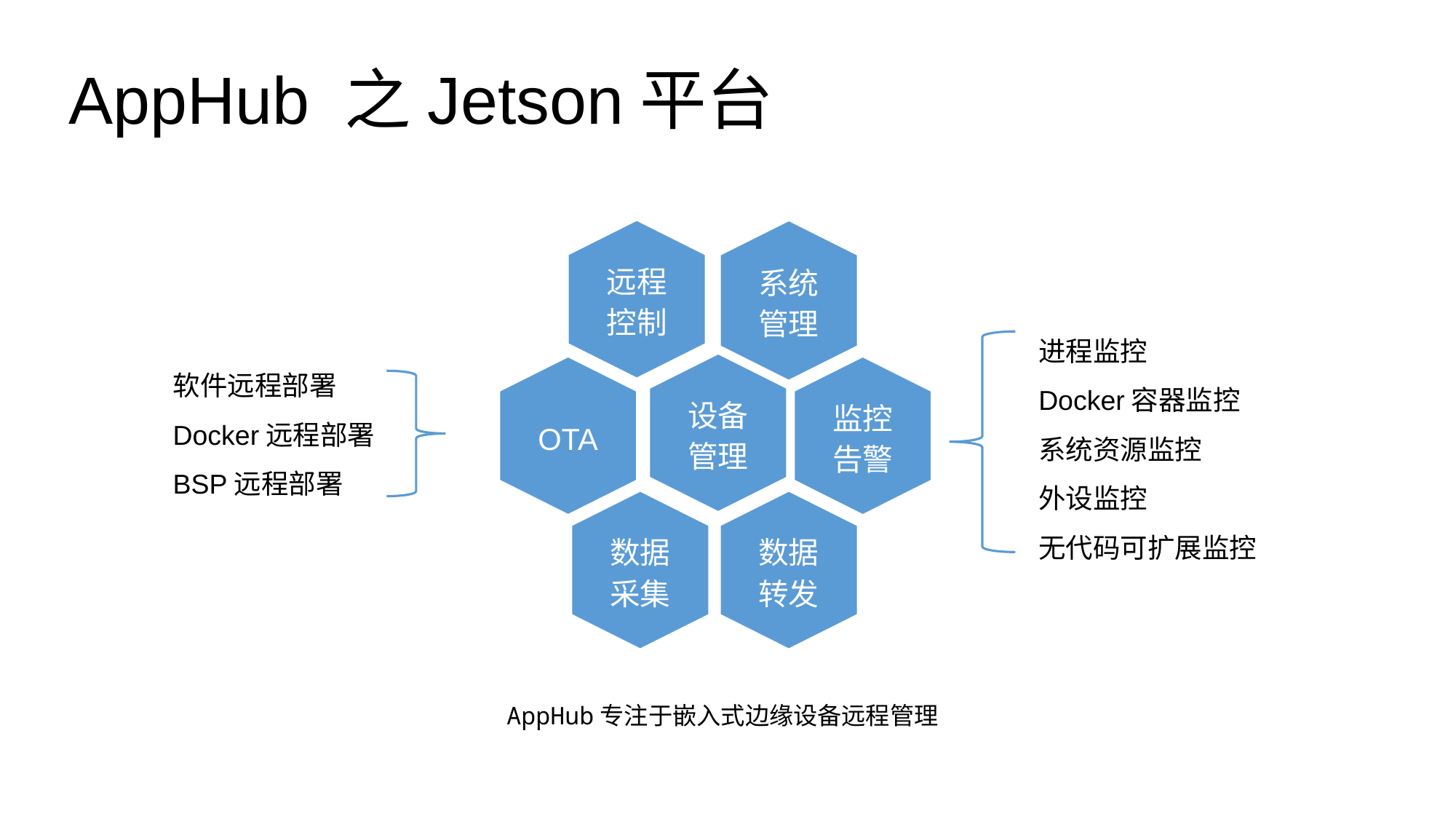

# AppHub 之Jetson平台
系统管理
远程 控制
设备管理
监控 告警
数据转发
数据 采集
OTA

进程监控
Docker容器监控
系统资源监控
外设监控
无代码可扩展监控

软件远程部署
Docker远程部署
BSP远程部署

AppHub专注于嵌入式边缘设备远程管理